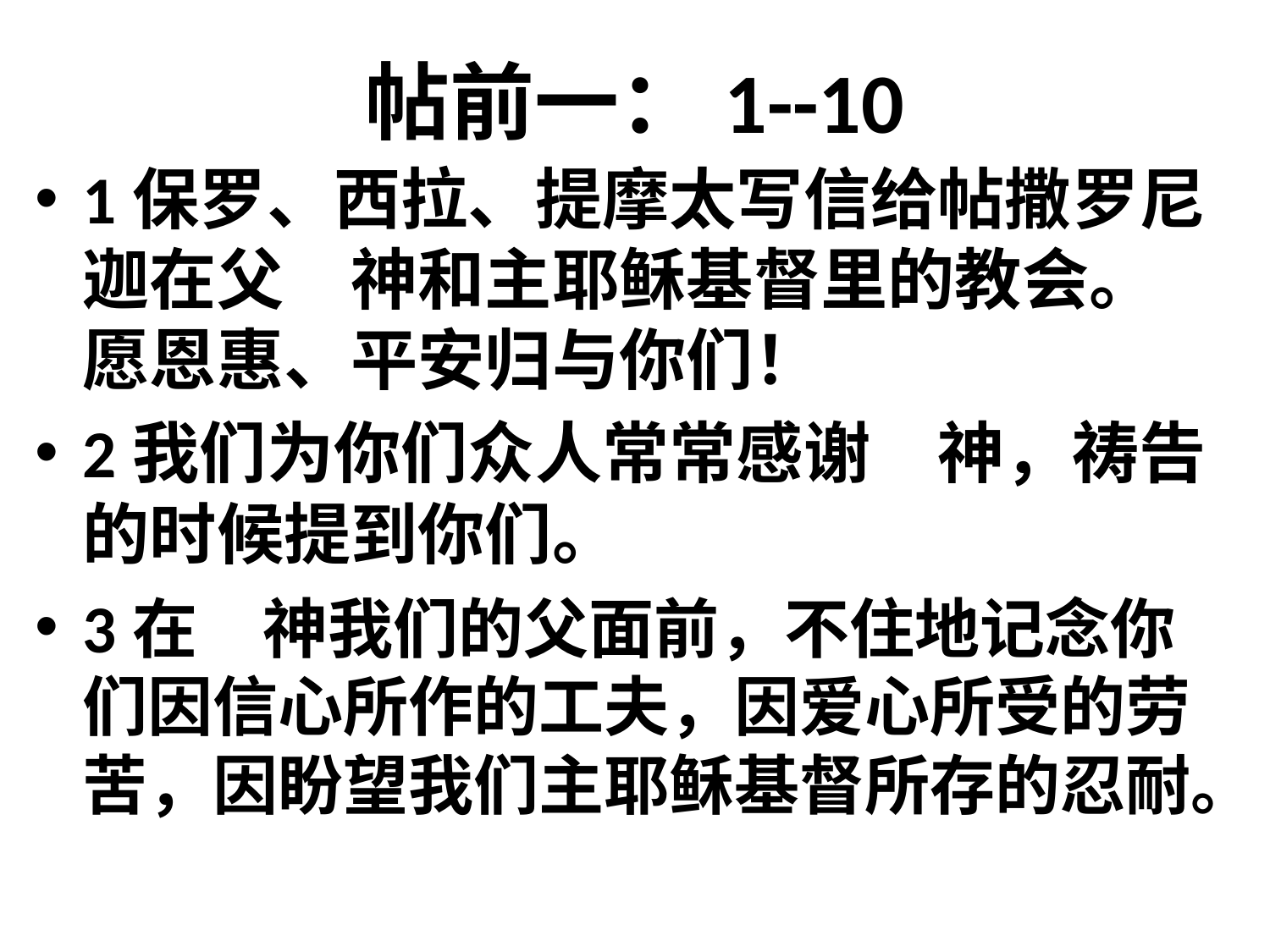

# 帖前一：1--10
1保罗、西拉、提摩太写信给帖撒罗尼迦在父　神和主耶稣基督里的教会。愿恩惠、平安归与你们！
2我们为你们众人常常感谢　神，祷告的时候提到你们。
3在　神我们的父面前，不住地记念你们因信心所作的工夫，因爱心所受的劳苦，因盼望我们主耶稣基督所存的忍耐。